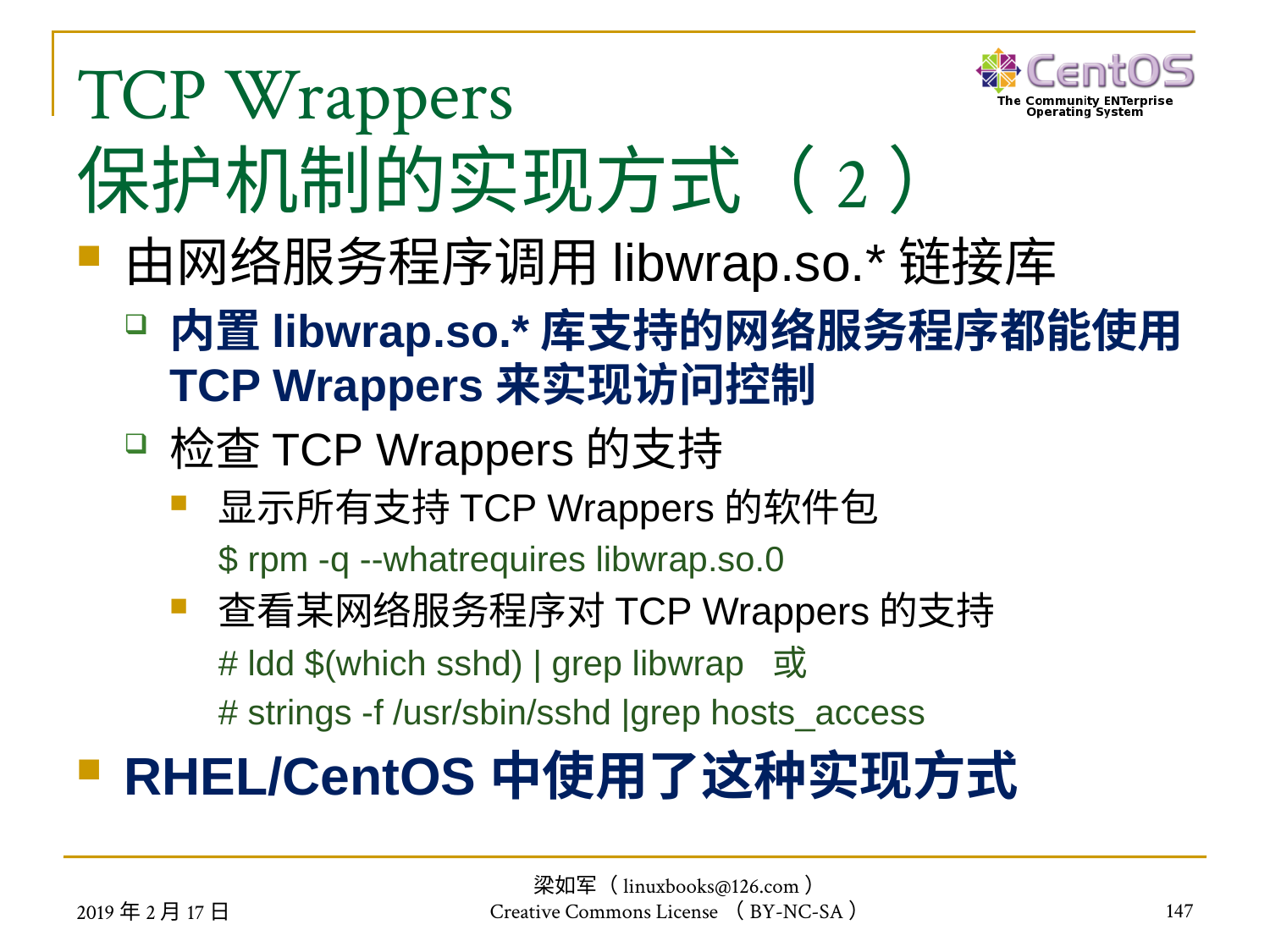

# TCP Wrappers 保护机制的实现方式（2）
由网络服务程序调用libwrap.so.*链接库
内置libwrap.so.*库支持的网络服务程序都能使用TCP Wrappers来实现访问控制
检查TCP Wrappers的支持
显示所有支持TCP Wrappers的软件包
$ rpm -q --whatrequires libwrap.so.0
查看某网络服务程序对TCP Wrappers的支持
# ldd $(which sshd) | grep libwrap  或
# strings -f /usr/sbin/sshd |grep hosts_access
RHEL/CentOS中使用了这种实现方式
梁如军（linuxbooks@126.com）
Creative Commons License（BY-NC-SA）
2019年2月17日
147